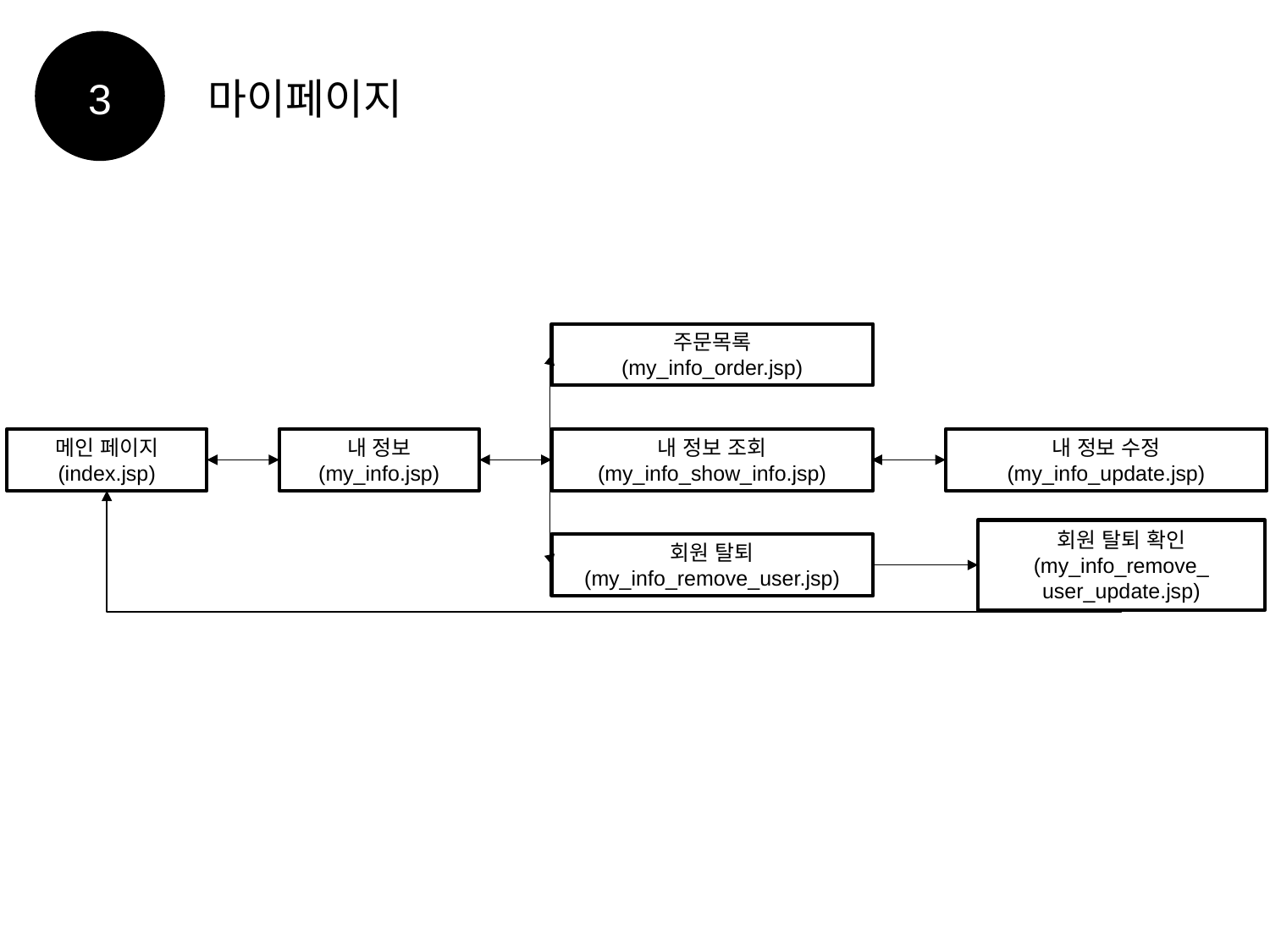

3
마이페이지
주문목록
(my_info_order.jsp)
메인 페이지
(index.jsp)
내 정보
(my_info.jsp)
내 정보 조회
(my_info_show_info.jsp)
내 정보 수정
(my_info_update.jsp)
회원 탈퇴 확인
(my_info_remove_
user_update.jsp)
회원 탈퇴
(my_info_remove_user.jsp)